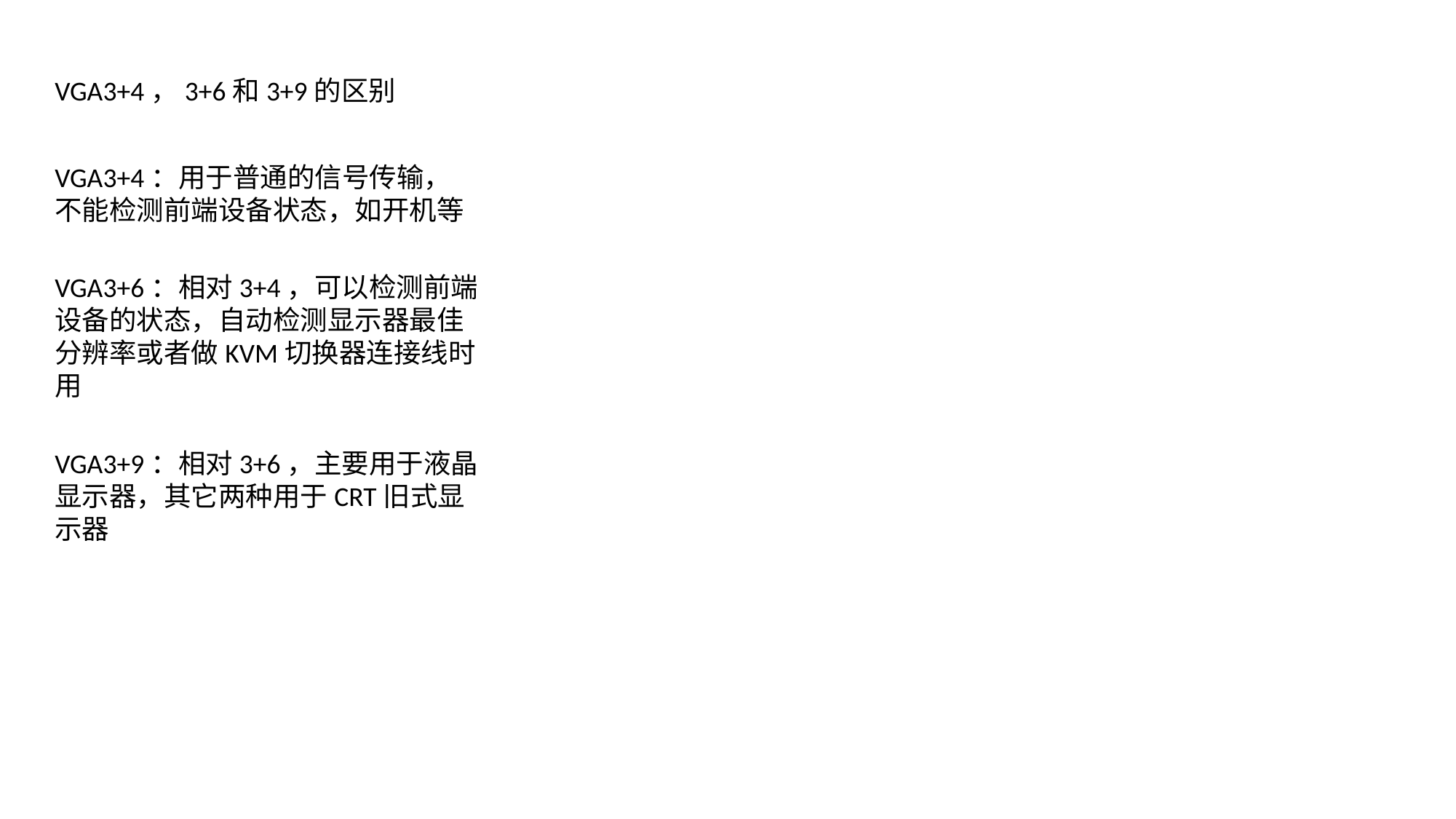

VGA3+4，3+6和3+9的区别
VGA3+4：用于普通的信号传输，不能检测前端设备状态，如开机等
VGA3+6：相对3+4，可以检测前端设备的状态，自动检测显示器最佳分辨率或者做KVM切换器连接线时用
VGA3+9：相对3+6，主要用于液晶显示器，其它两种用于CRT旧式显示器